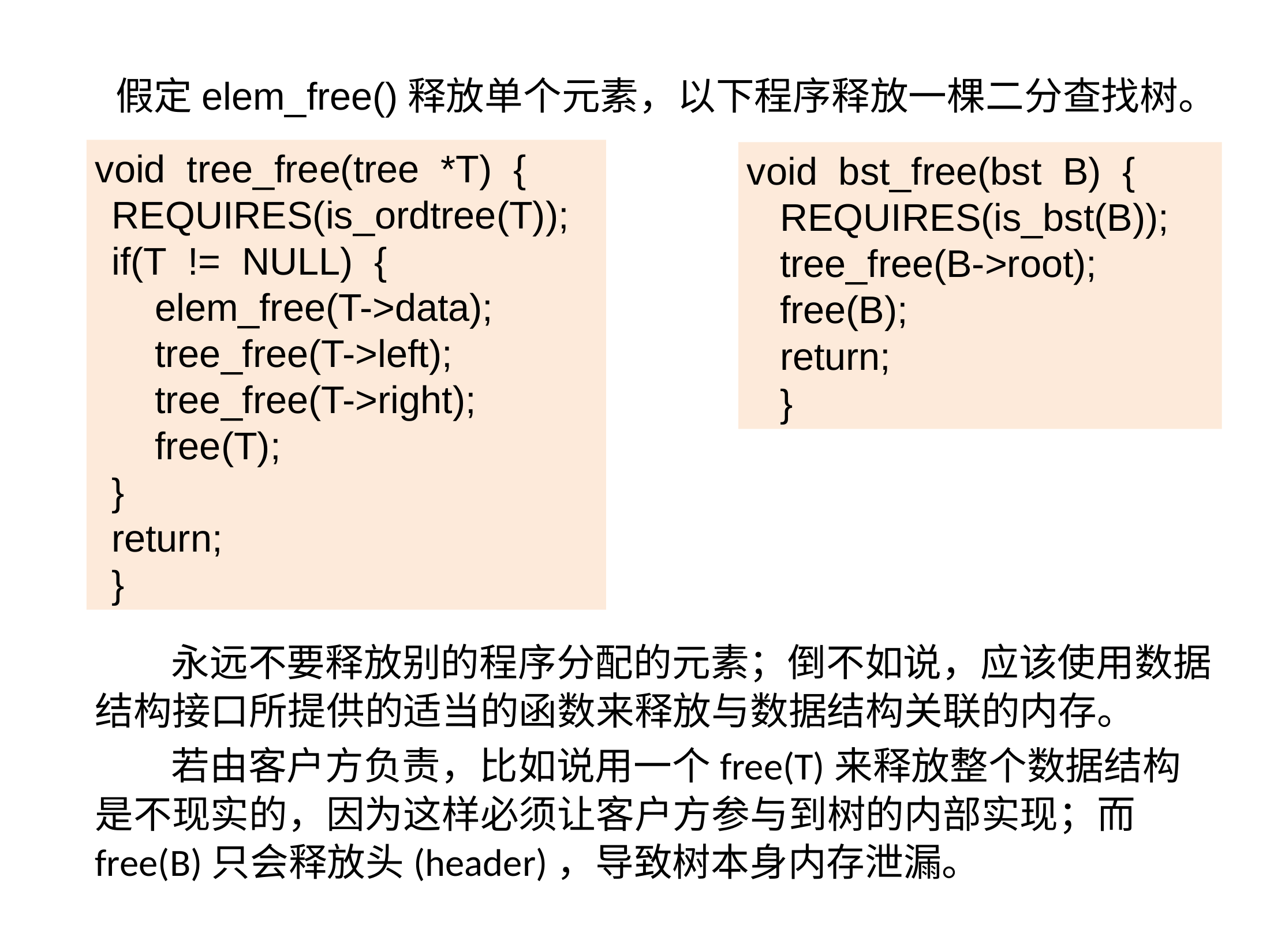

假定elem_free()释放单个元素，以下程序释放一棵二分查找树。
void  tree_free(tree  *T)  {
REQUIRES(is_ordtree(T));
if(T  !=  NULL)  {
elem_free(T->data);
tree_free(T->left);
tree_free(T->right);
free(T);
}
return;
}
void  bst_free(bst  B)  {
REQUIRES(is_bst(B));
tree_free(B->root);
free(B);
return;
}
永远不要释放别的程序分配的元素；倒不如说，应该使用数据结构接口所提供的适当的函数来释放与数据结构关联的内存。
若由客户方负责，比如说用一个free(T)来释放整个数据结构是不现实的，因为这样必须让客户方参与到树的内部实现；而free(B)只会释放头(header)，导致树本身内存泄漏。